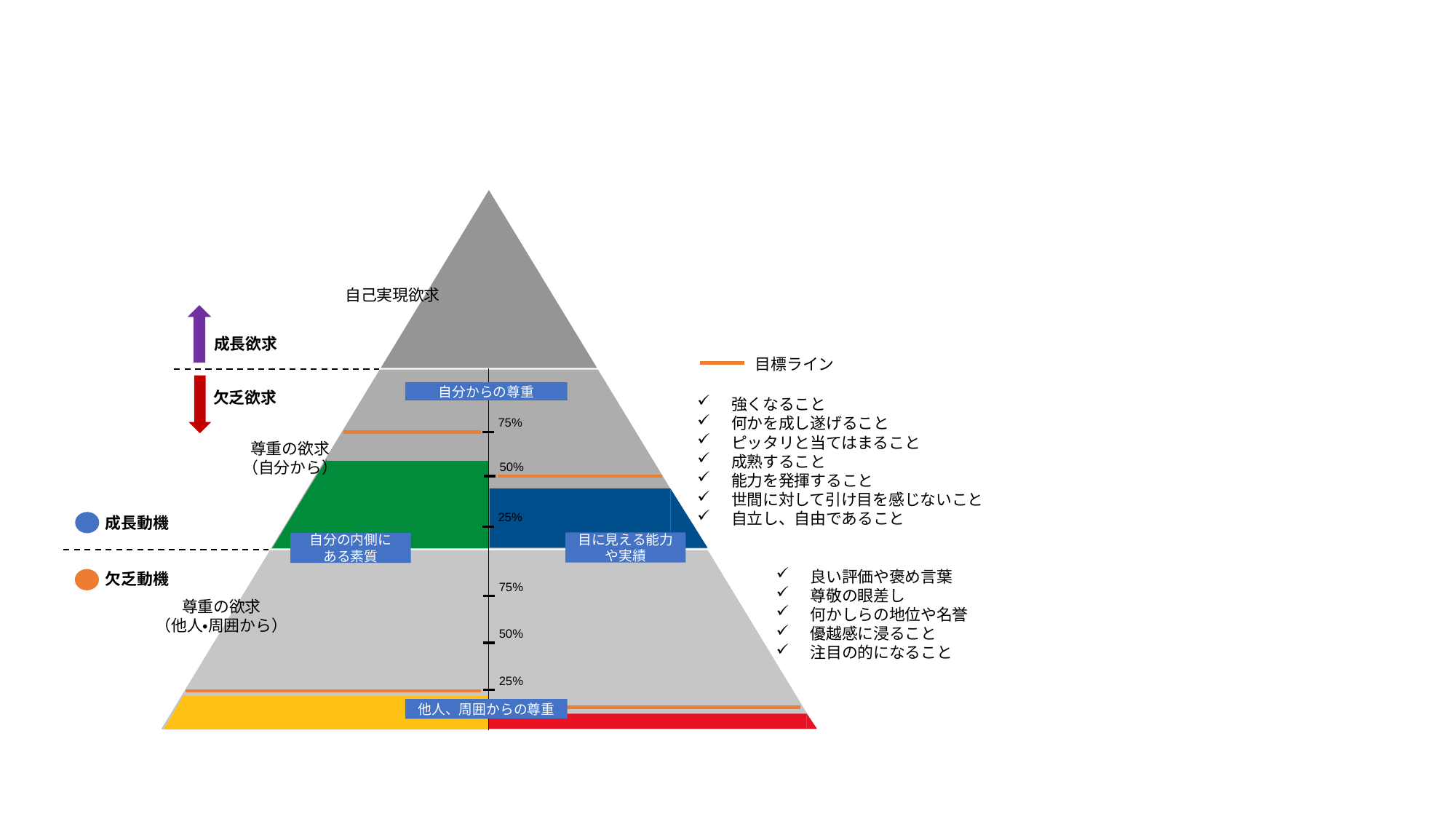

自己実現欲求

成長欲求
目標ライン

欠乏欲求
自分からの尊重
強くなること
何かを成し遂げること
ピッタリと当てはまること
成熟すること
能力を発揮すること
世間に対して引け目を感じないこと
自立し、自由であること
75%
尊重の欲求
（自分から）
50%

25%
成長動機

目に見える能力や実績
自分の内側に
ある素質
良い評価や褒め言葉
尊敬の眼差し
何かしらの地位や名誉
優越感に浸ること
注目の的になること
欠乏動機

75%
尊重の欲求
（他人・周囲から）
50%
25%

他人、周囲からの尊重